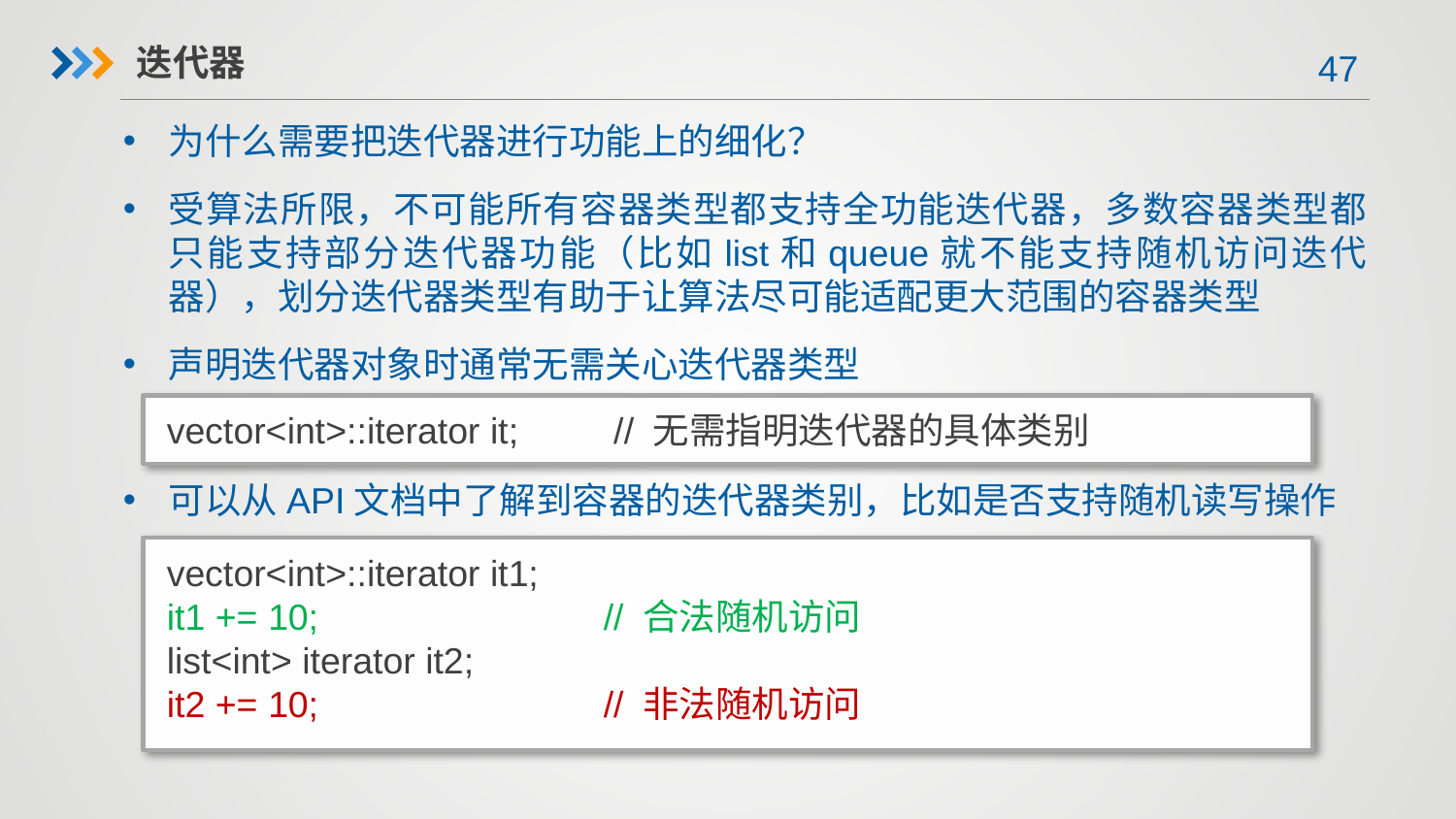

迭代器
为什么需要把迭代器进行功能上的细化？
受算法所限，不可能所有容器类型都支持全功能迭代器，多数容器类型都只能支持部分迭代器功能（比如list和queue就不能支持随机访问迭代器），划分迭代器类型有助于让算法尽可能适配更大范围的容器类型
声明迭代器对象时通常无需关心迭代器类型

可以从API文档中了解到容器的迭代器类别，比如是否支持随机读写操作

vector<int>::iterator it;	 // 无需指明迭代器的具体类别

vector<int>::iterator it1;
it1 += 10;		// 合法随机访问
list<int> iterator it2;
it2 += 10;		// 非法随机访问